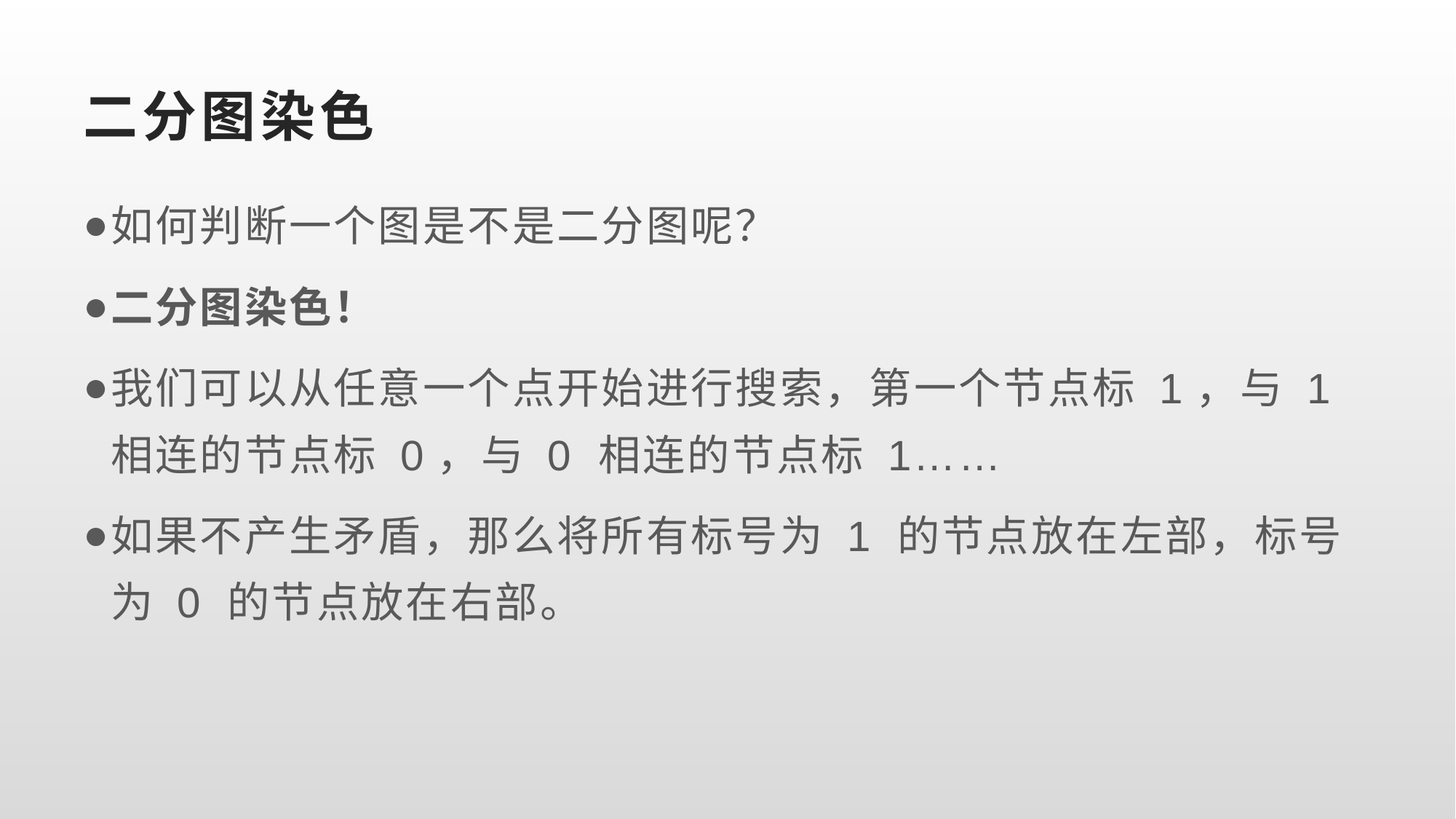

# 二分图染色
如何判断一个图是不是二分图呢？
二分图染色！
我们可以从任意一个点开始进行搜索，第一个节点标 1，与 1 相连的节点标 0，与 0 相连的节点标 1……
如果不产生矛盾，那么将所有标号为 1 的节点放在左部，标号为 0 的节点放在右部。